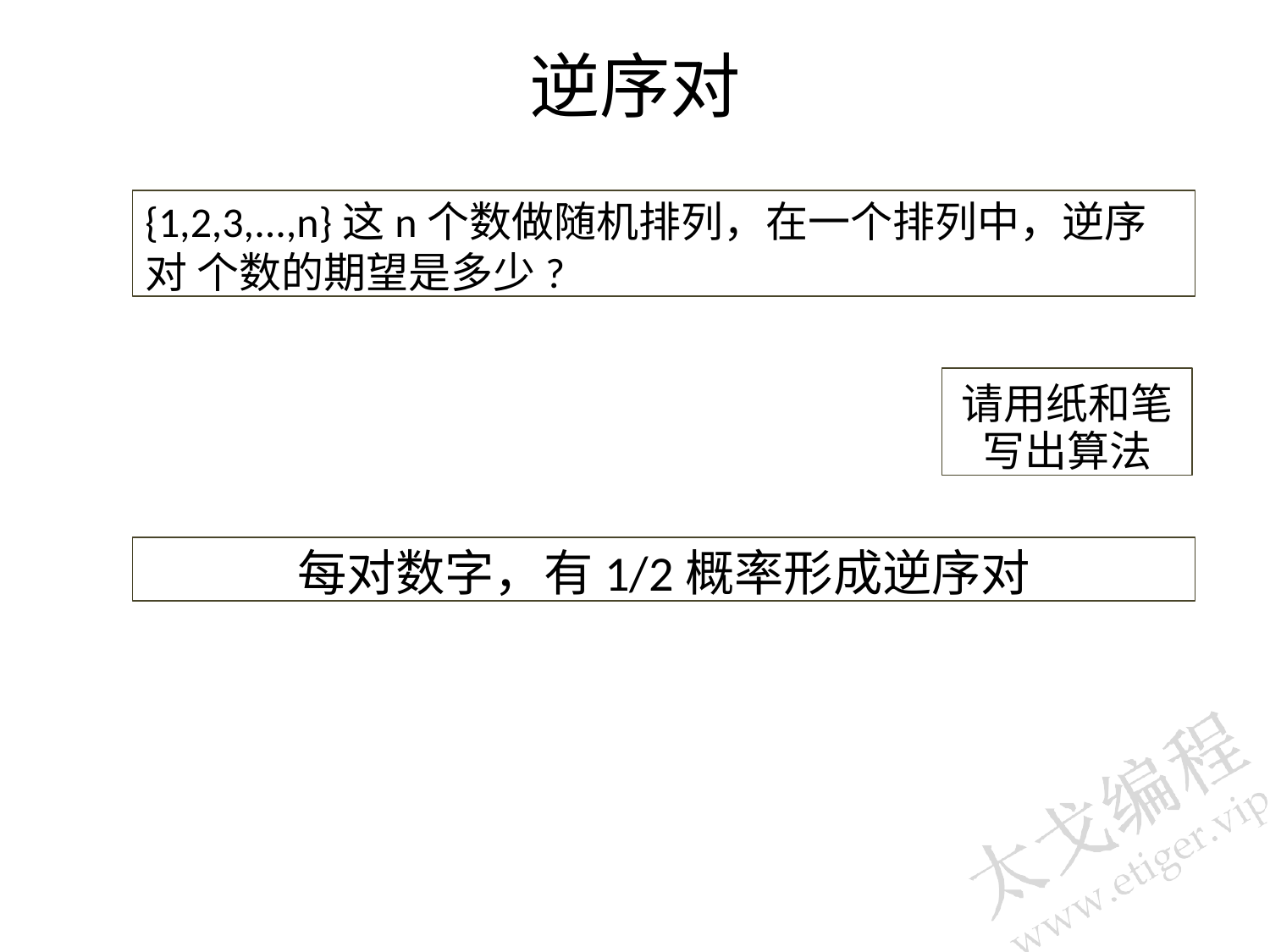

# 逆序对
{1,2,3,...,n}这n个数做随机排列，在一个排列中，逆序对 个数的期望是多少?
请用纸和笔 写出算法
每对数字，有1/2概率形成逆序对